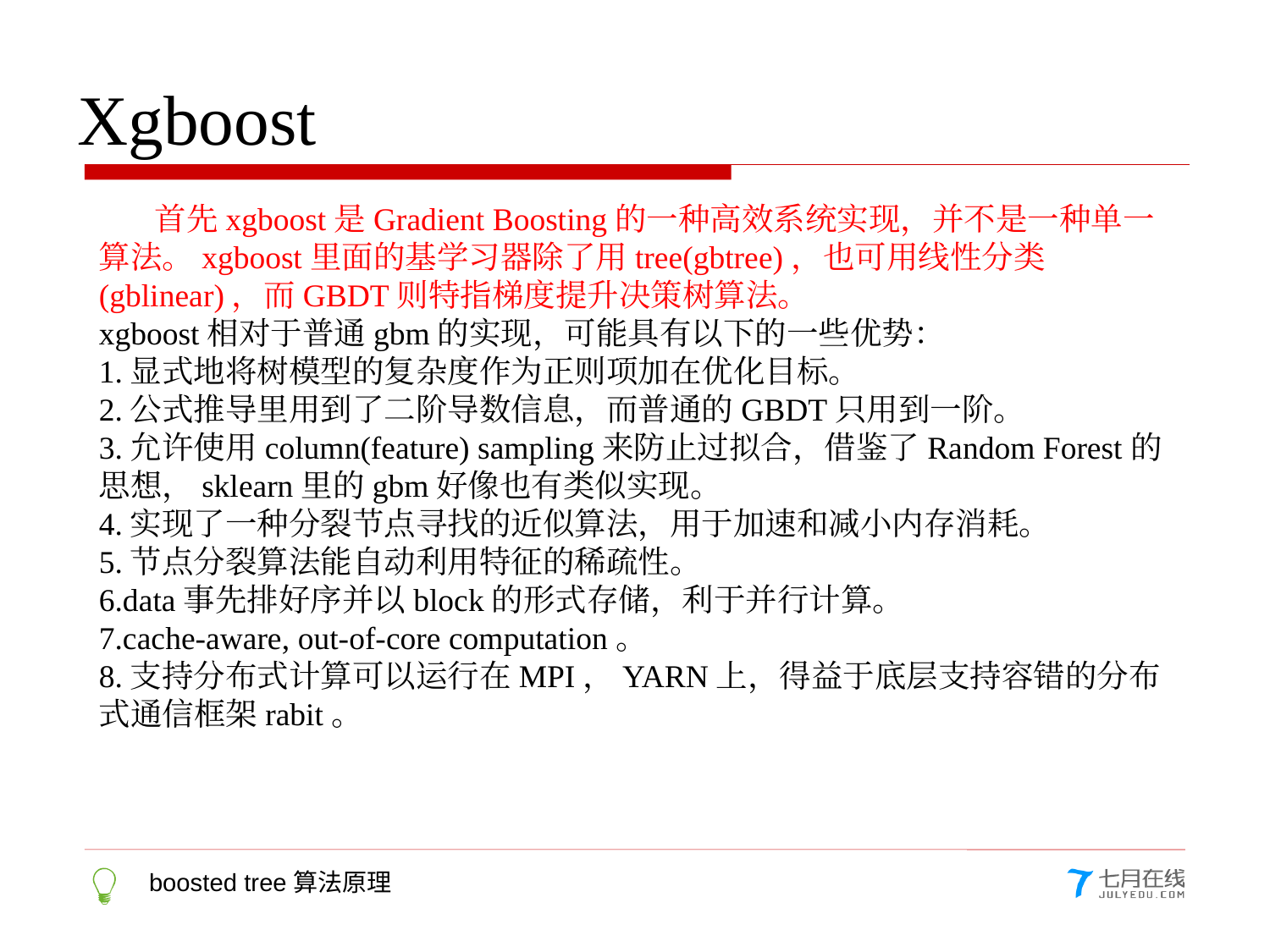

Xgboost
      首先xgboost是Gradient Boosting的一种高效系统实现，并不是一种单一算法。xgboost里面的基学习器除了用tree(gbtree)，也可用线性分类(gblinear)，而GBDT则特指梯度提升决策树算法。
xgboost相对于普通gbm的实现，可能具有以下的一些优势：
1.显式地将树模型的复杂度作为正则项加在优化目标。
2.公式推导里用到了二阶导数信息，而普通的GBDT只用到一阶。
3.允许使用column(feature) sampling来防止过拟合，借鉴了Random Forest的思想，sklearn里的gbm好像也有类似实现。
4.实现了一种分裂节点寻找的近似算法，用于加速和减小内存消耗。
5.节点分裂算法能自动利用特征的稀疏性。
6.data事先排好序并以block的形式存储，利于并行计算。
7.cache-aware, out-of-core computation。
8.支持分布式计算可以运行在MPI，YARN上，得益于底层支持容错的分布式通信框架rabit。